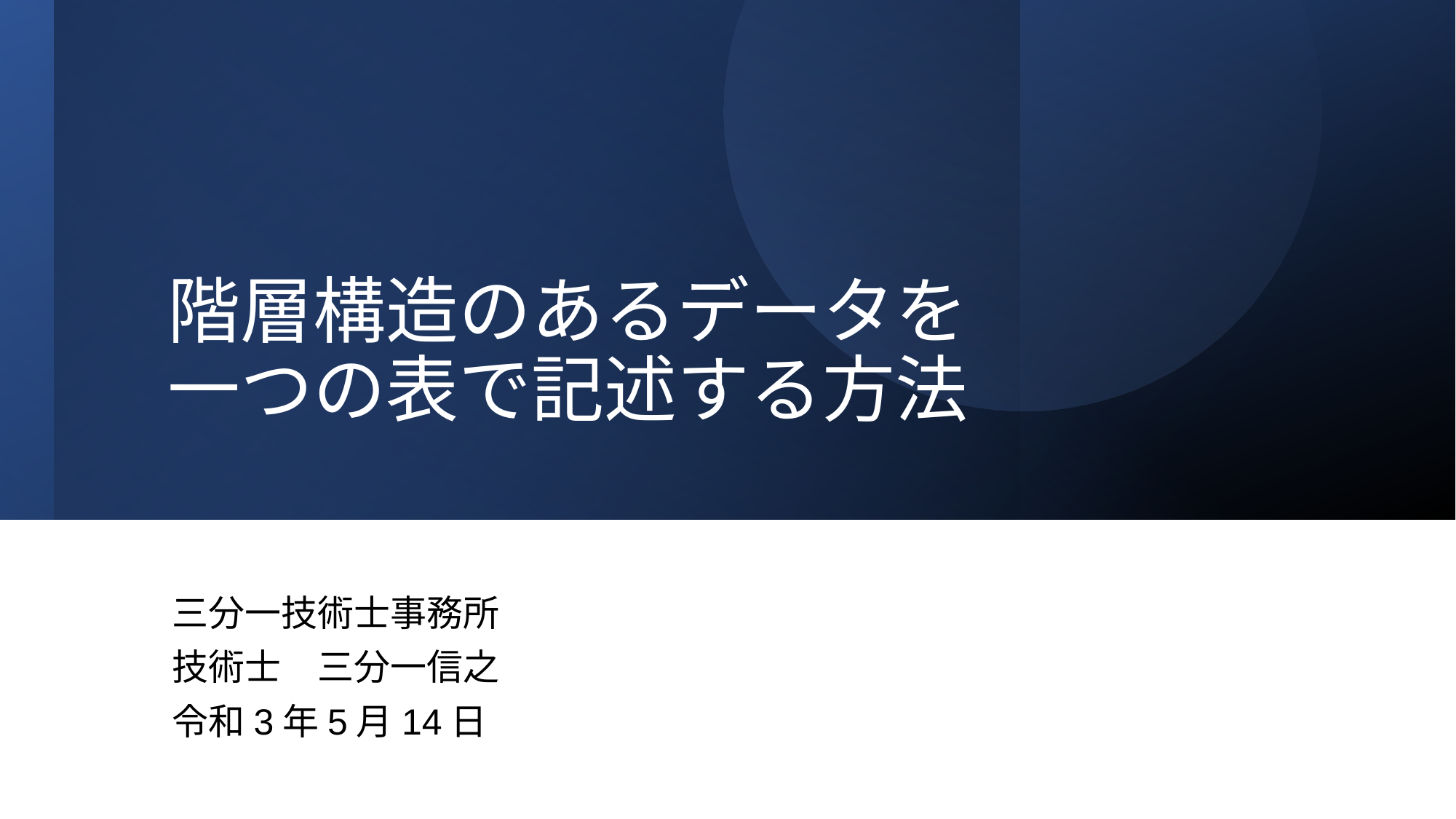

# 階層構造のあるデータを 一つの表で記述する方法
三分一技術士事務所
技術士　三分一信之
令和3年5月14日